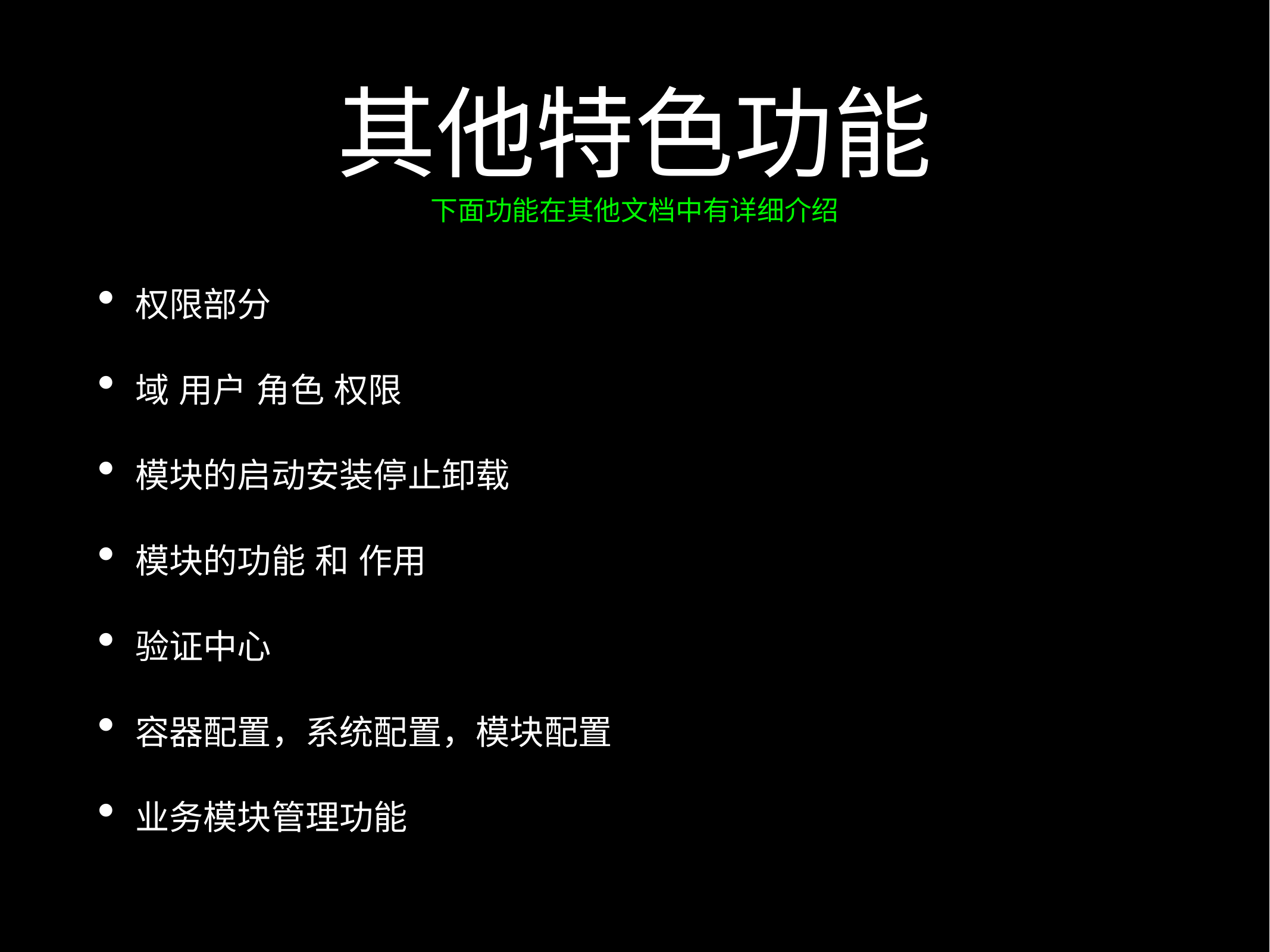

# 其他特色功能
下面功能在其他文档中有详细介绍
权限部分
域 用户 角色 权限
模块的启动安装停止卸载
模块的功能 和 作用
验证中心
容器配置，系统配置，模块配置
业务模块管理功能